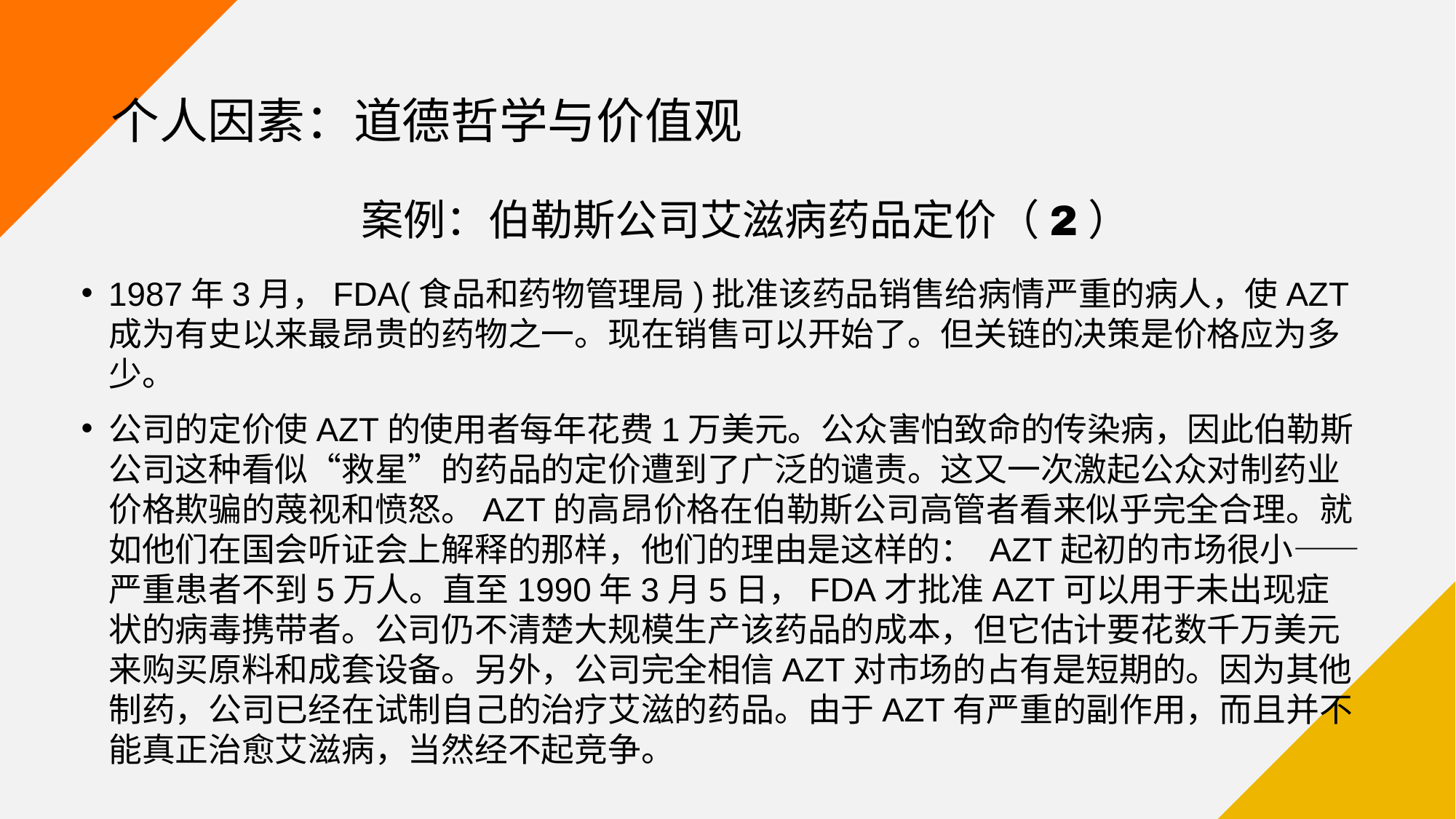

# 个人因素：道德哲学与价值观
案例：伯勒斯公司艾滋病药品定价（2）
1987年3月，FDA(食品和药物管理局)批准该药品销售给病情严重的病人，使AZT成为有史以来最昂贵的药物之一。现在销售可以开始了。但关链的决策是价格应为多少。
公司的定价使AZT的使用者每年花费1万美元。公众害怕致命的传染病，因此伯勒斯公司这种看似“救星”的药品的定价遭到了广泛的谴责。这又一次激起公众对制药业价格欺骗的蔑视和愤怒。AZT的高昂价格在伯勒斯公司高管者看来似乎完全合理。就如他们在国会听证会上解释的那样，他们的理由是这样的： AZT起初的市场很小——严重患者不到5万人。直至1990年3月5日，FDA才批准AZT可以用于未出现症状的病毒携带者。公司仍不清楚大规模生产该药品的成本，但它估计要花数千万美元来购买原料和成套设备。另外，公司完全相信AZT对市场的占有是短期的。因为其他制药，公司已经在试制自己的治疗艾滋的药品。由于AZT有严重的副作用，而且并不能真正治愈艾滋病，当然经不起竞争。